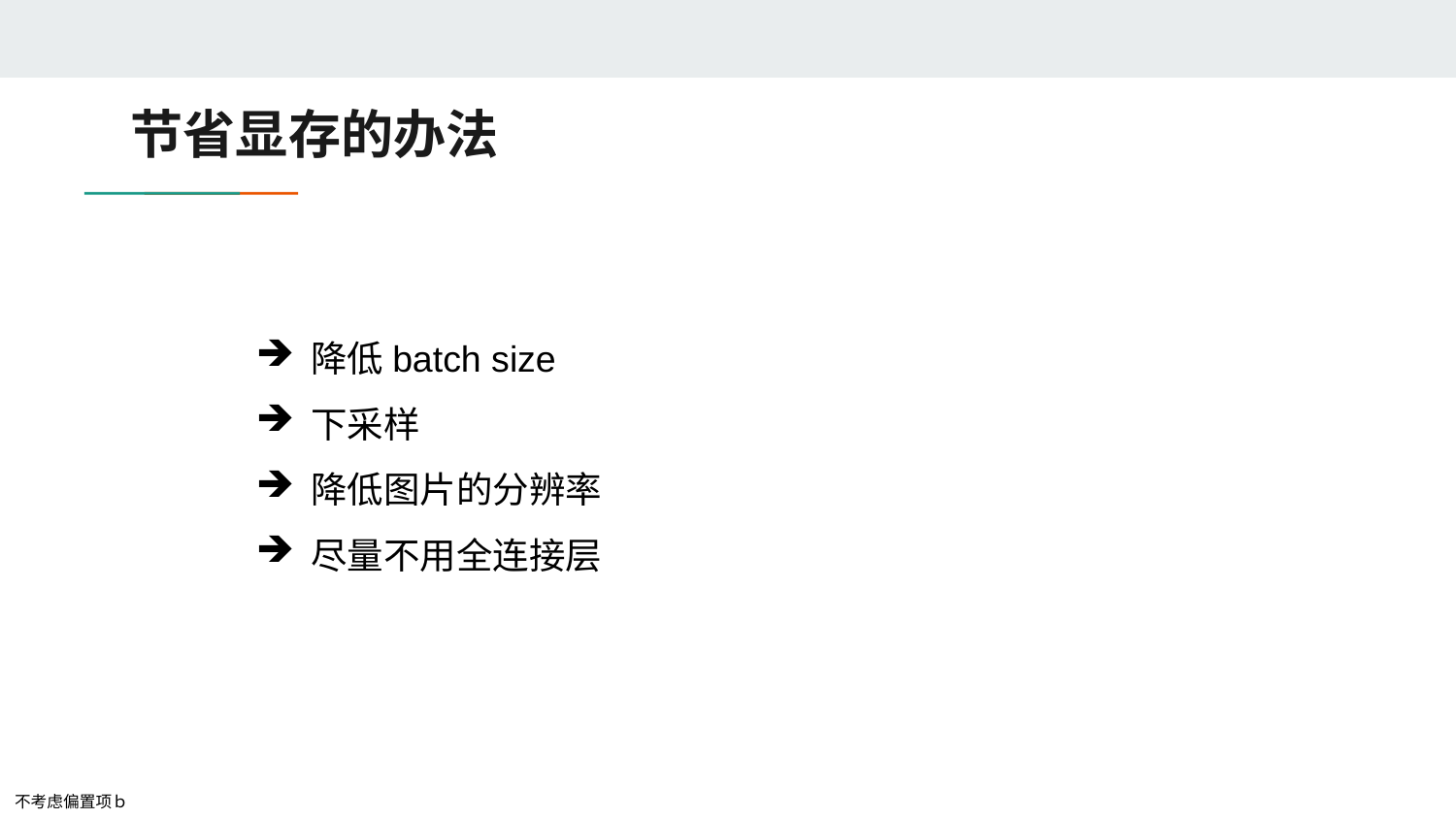

# 节省显存的办法
降低batch size
下采样
降低图片的分辨率
尽量不用全连接层
不考虑偏置项ｂ